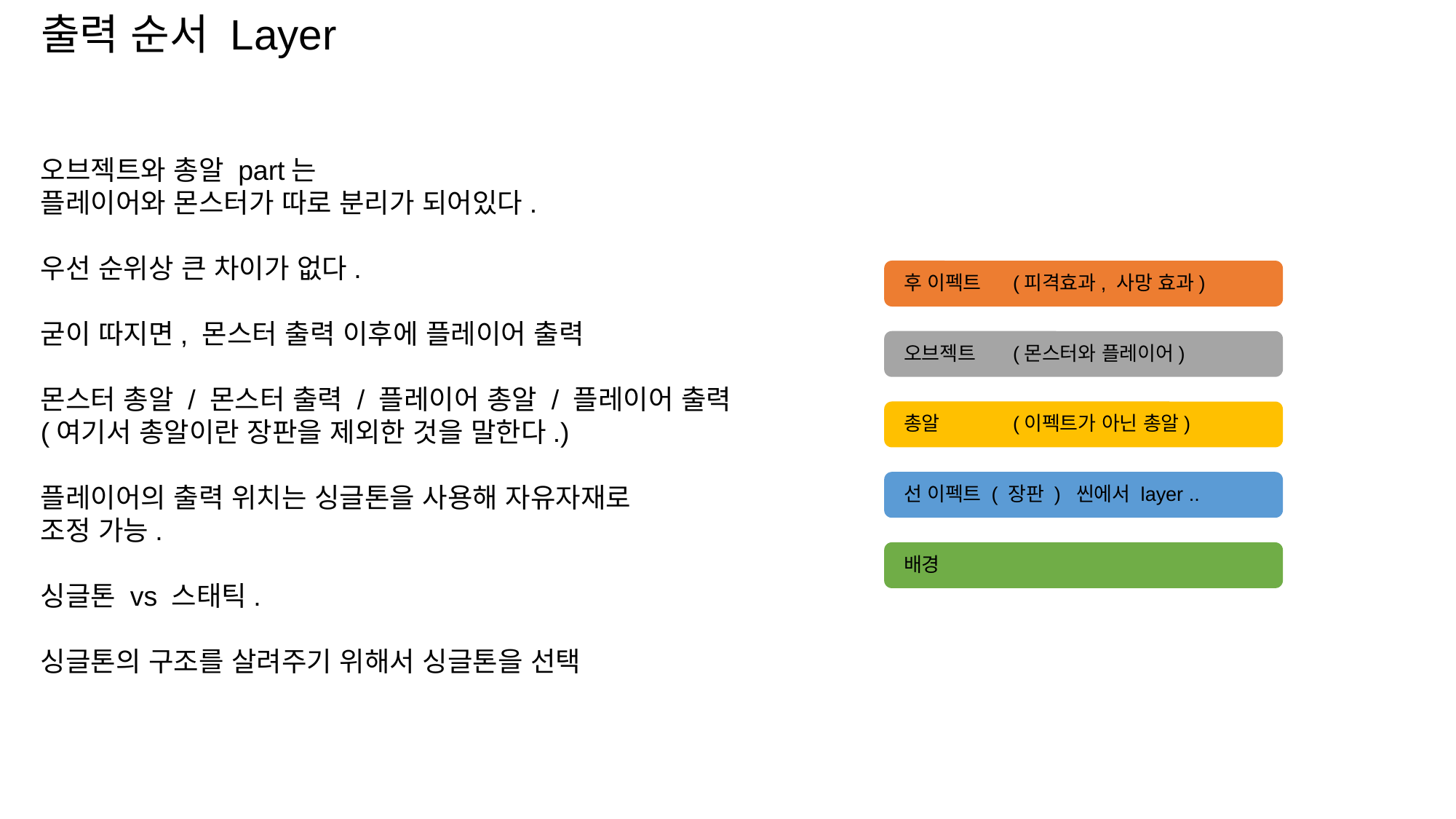

#
출력 순서 Layer

후 이펙트	(피격효과, 사망 효과)
오브젝트	(몬스터와 플레이어)
총알	(이펙트가 아닌 총알)
선 이펙트 ( 장판 )  씬에서 layer ..
배경
오브젝트와 총알 part는
플레이어와 몬스터가 따로 분리가 되어있다.

우선 순위상 큰 차이가 없다.

굳이 따지면, 몬스터 출력 이후에 플레이어 출력

몬스터 총알 / 몬스터 출력 / 플레이어 총알 / 플레이어 출력
(여기서 총알이란 장판을 제외한 것을 말한다.)

플레이어의 출력 위치는 싱글톤을 사용해 자유자재로
조정 가능.

싱글톤 vs 스태틱.

싱글톤의 구조를 살려주기 위해서 싱글톤을 선택